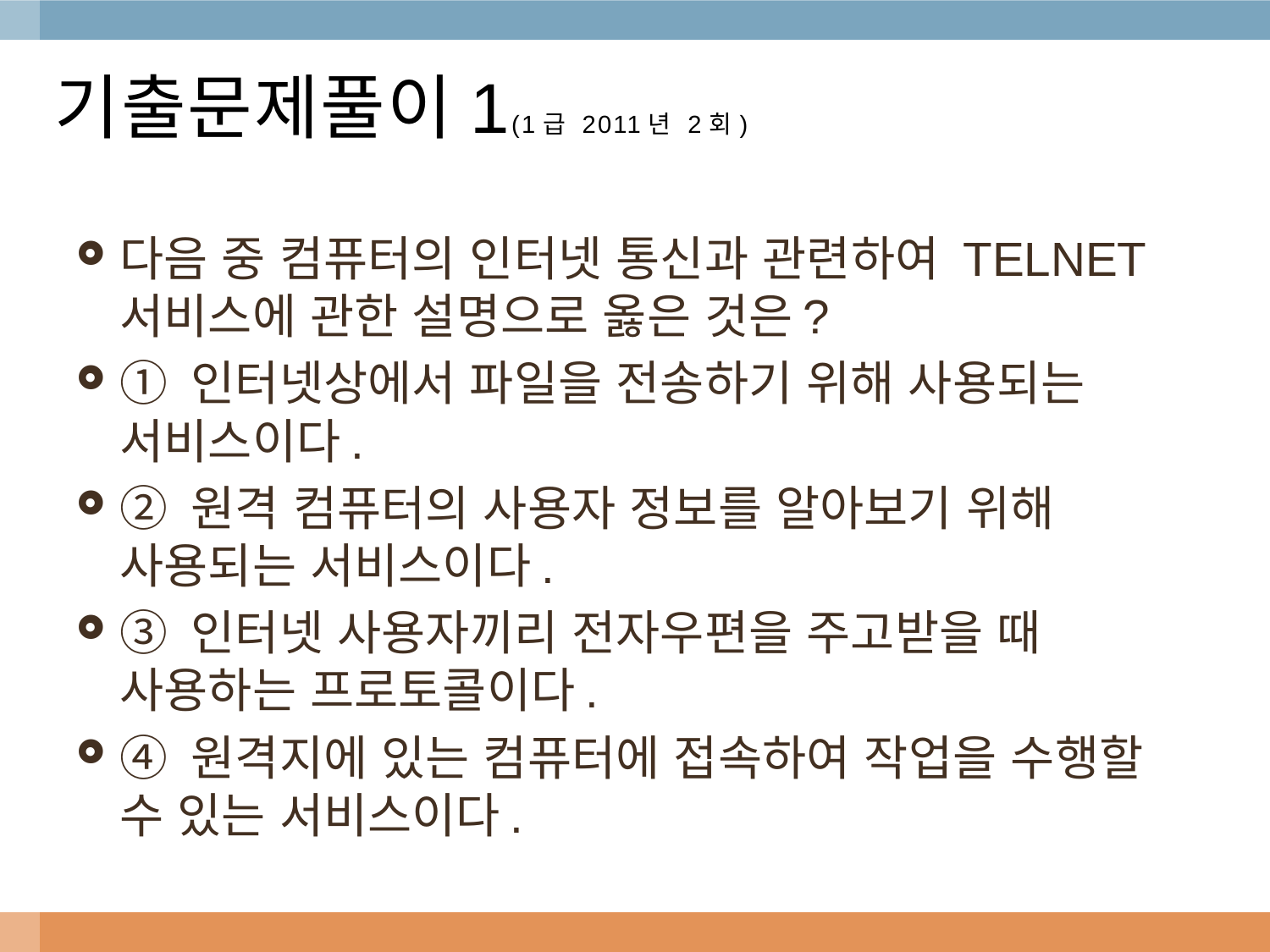

# 기출문제풀이1(1급 2011년 2회)
다음 중 컴퓨터의 인터넷 통신과 관련하여 TELNET 서비스에 관한 설명으로 옳은 것은?
① 인터넷상에서 파일을 전송하기 위해 사용되는 서비스이다.
② 원격 컴퓨터의 사용자 정보를 알아보기 위해 사용되는 서비스이다.
③ 인터넷 사용자끼리 전자우편을 주고받을 때 사용하는 프로토콜이다.
④ 원격지에 있는 컴퓨터에 접속하여 작업을 수행할 수 있는 서비스이다.